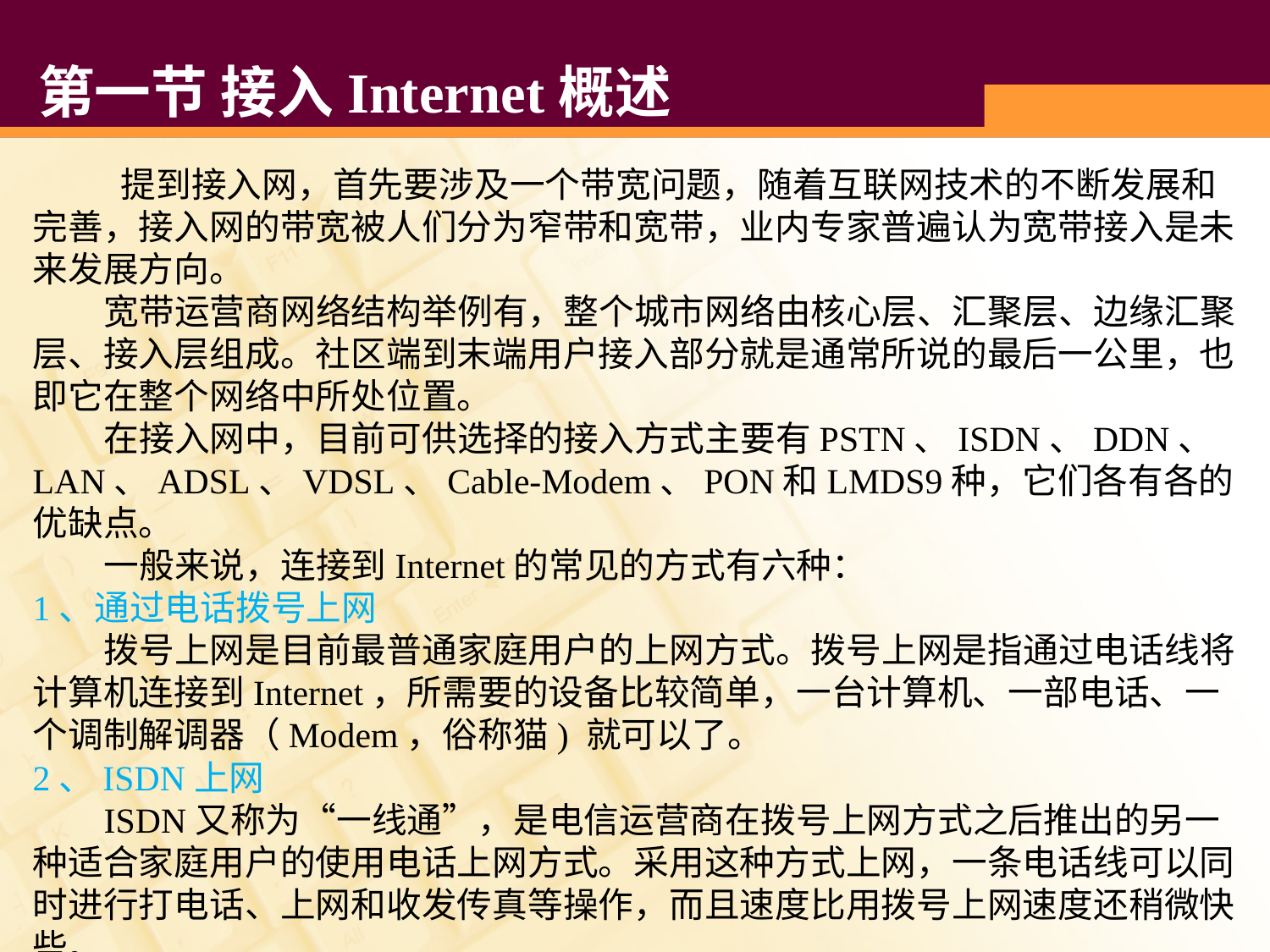

# 第一节 接入Internet概述
        提到接入网，首先要涉及一个带宽问题，随着互联网技术的不断发展和完善，接入网的带宽被人们分为窄带和宽带，业内专家普遍认为宽带接入是未来发展方向。
        宽带运营商网络结构举例有，整个城市网络由核心层、汇聚层、边缘汇聚层、接入层组成。社区端到末端用户接入部分就是通常所说的最后一公里，也即它在整个网络中所处位置。
        在接入网中，目前可供选择的接入方式主要有PSTN、ISDN、DDN、LAN、ADSL、VDSL、Cable-Modem、PON和LMDS9种，它们各有各的优缺点。
        一般来说，连接到Internet的常见的方式有六种：
1、通过电话拨号上网
        拨号上网是目前最普通家庭用户的上网方式。拨号上网是指通过电话线将计算机连接到Internet，所需要的设备比较简单，一台计算机、一部电话、一个调制解调器（Modem，俗称猫) 就可以了。
2、ISDN上网
        ISDN又称为“一线通”，是电信运营商在拨号上网方式之后推出的另一种适合家庭用户的使用电话上网方式。采用这种方式上网，一条电话线可以同时进行打电话、上网和收发传真等操作，而且速度比用拨号上网速度还稍微快些。